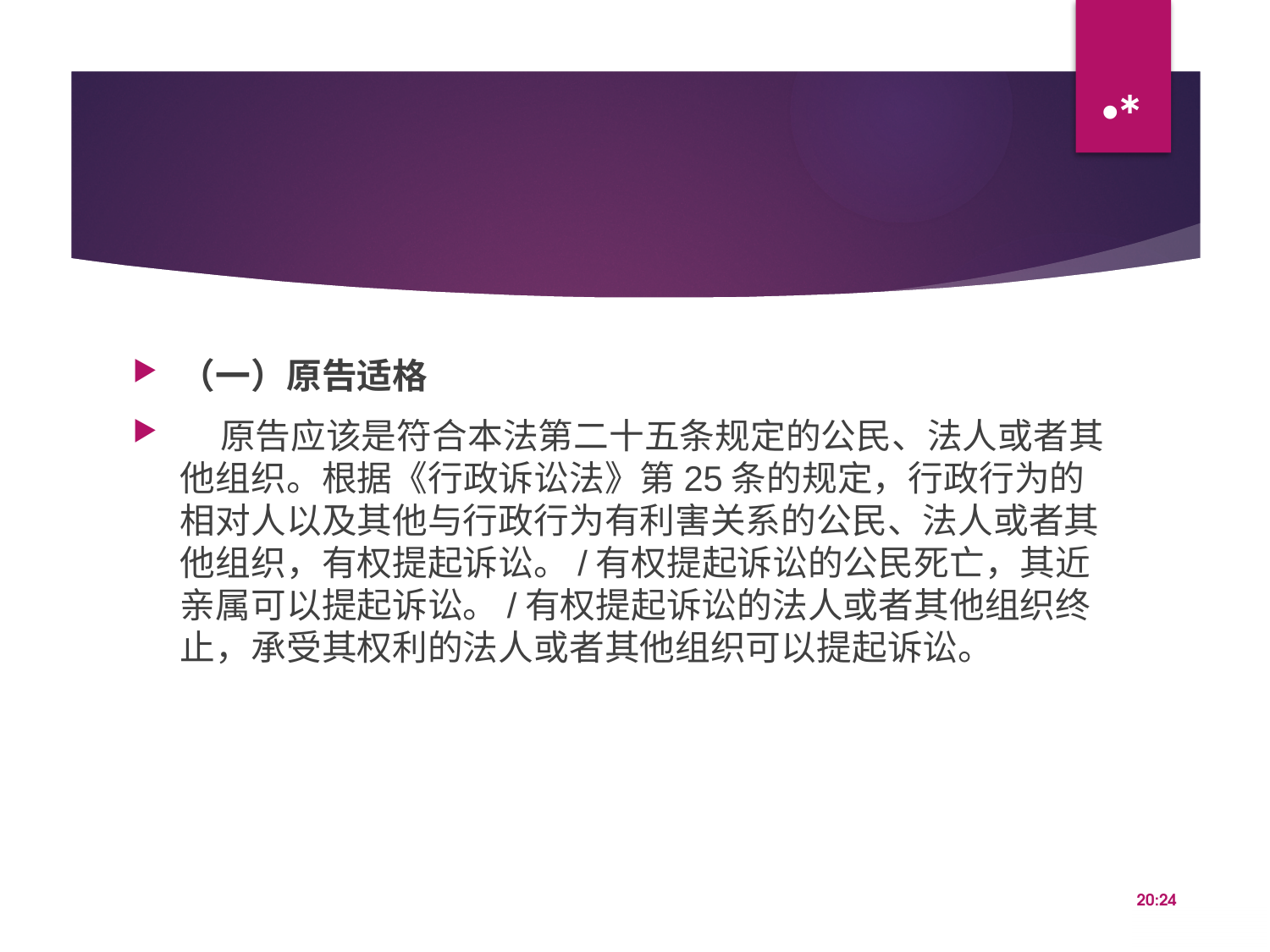

*
#
（一）原告适格
    原告应该是符合本法第二十五条规定的公民、法人或者其他组织。根据《行政诉讼法》第25条的规定，行政行为的相对人以及其他与行政行为有利害关系的公民、法人或者其他组织，有权提起诉讼。/有权提起诉讼的公民死亡，其近亲属可以提起诉讼。/有权提起诉讼的法人或者其他组织终止，承受其权利的法人或者其他组织可以提起诉讼。

20:24